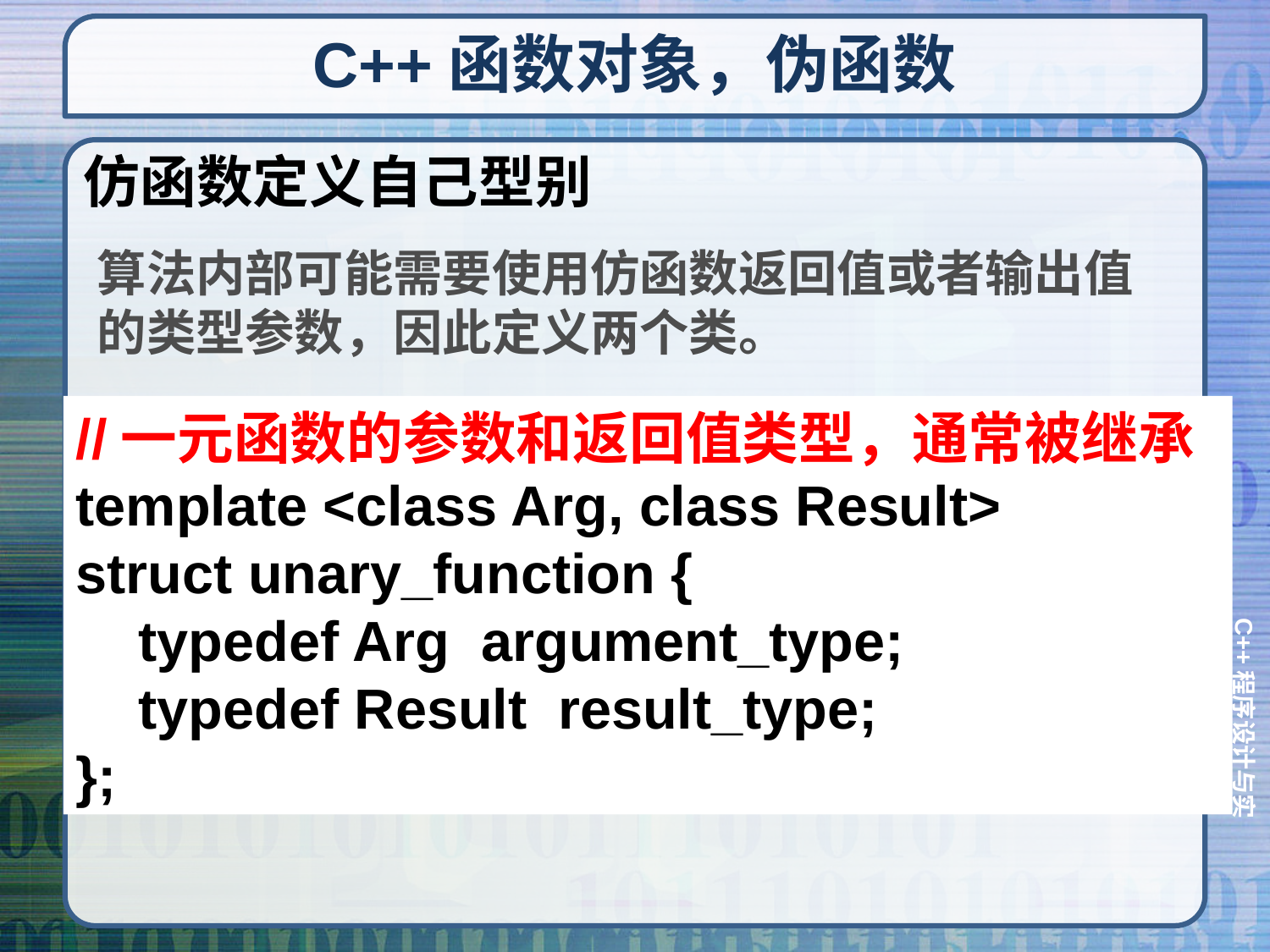

# C++函数对象，伪函数
仿函数定义自己型别
算法内部可能需要使用仿函数返回值或者输出值的类型参数，因此定义两个类。
//一元函数的参数和返回值类型，通常被继承
template <class Arg, class Result>
struct unary_function {
    typedef Arg  argument_type;
    typedef Result  result_type;
};